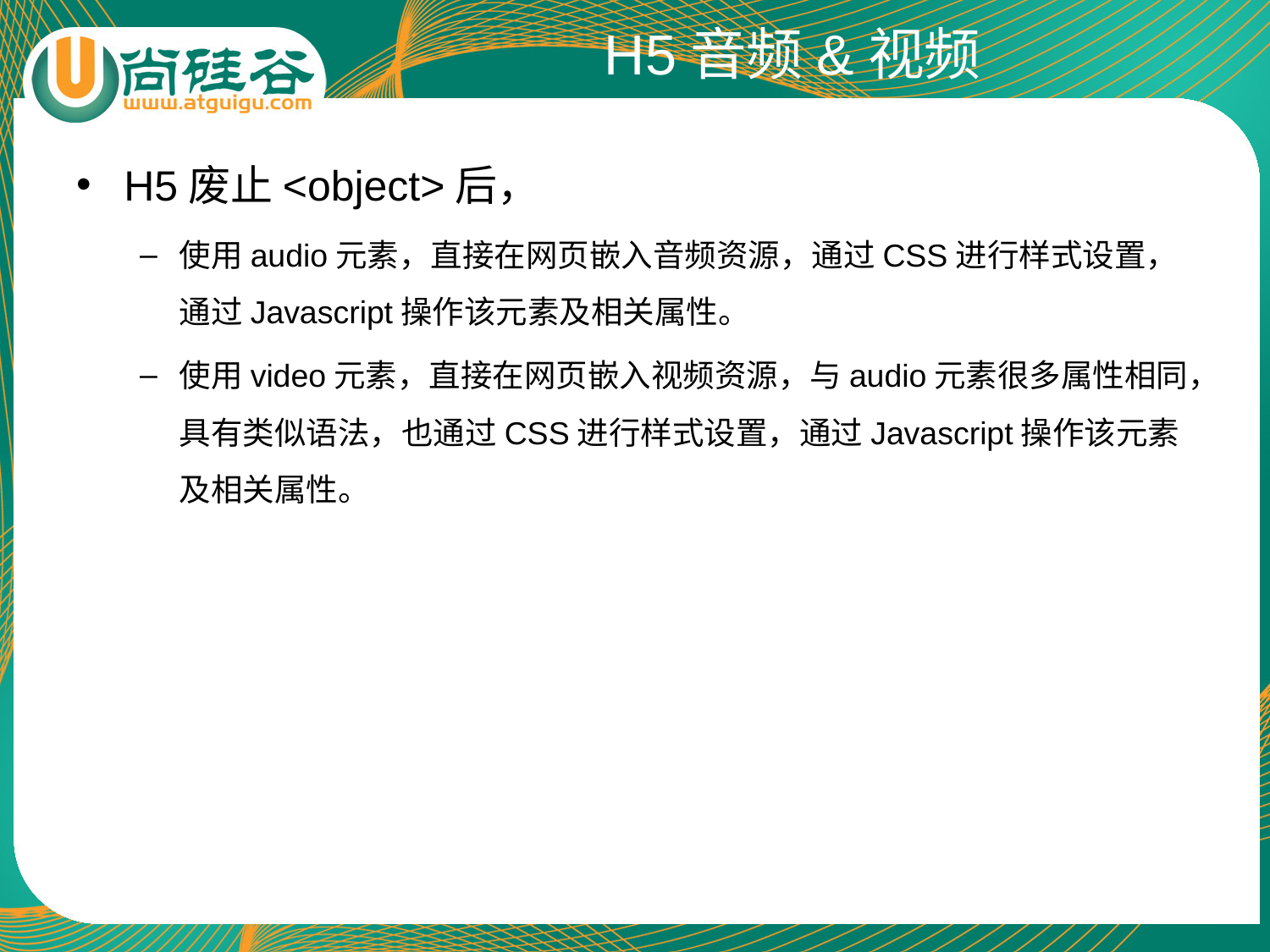

# H5音频&视频
H5废止<object>后，
使用audio元素，直接在网页嵌入音频资源，通过CSS进行样式设置，通过Javascript操作该元素及相关属性。
使用video元素，直接在网页嵌入视频资源，与audio元素很多属性相同，具有类似语法，也通过CSS进行样式设置，通过Javascript操作该元素及相关属性。